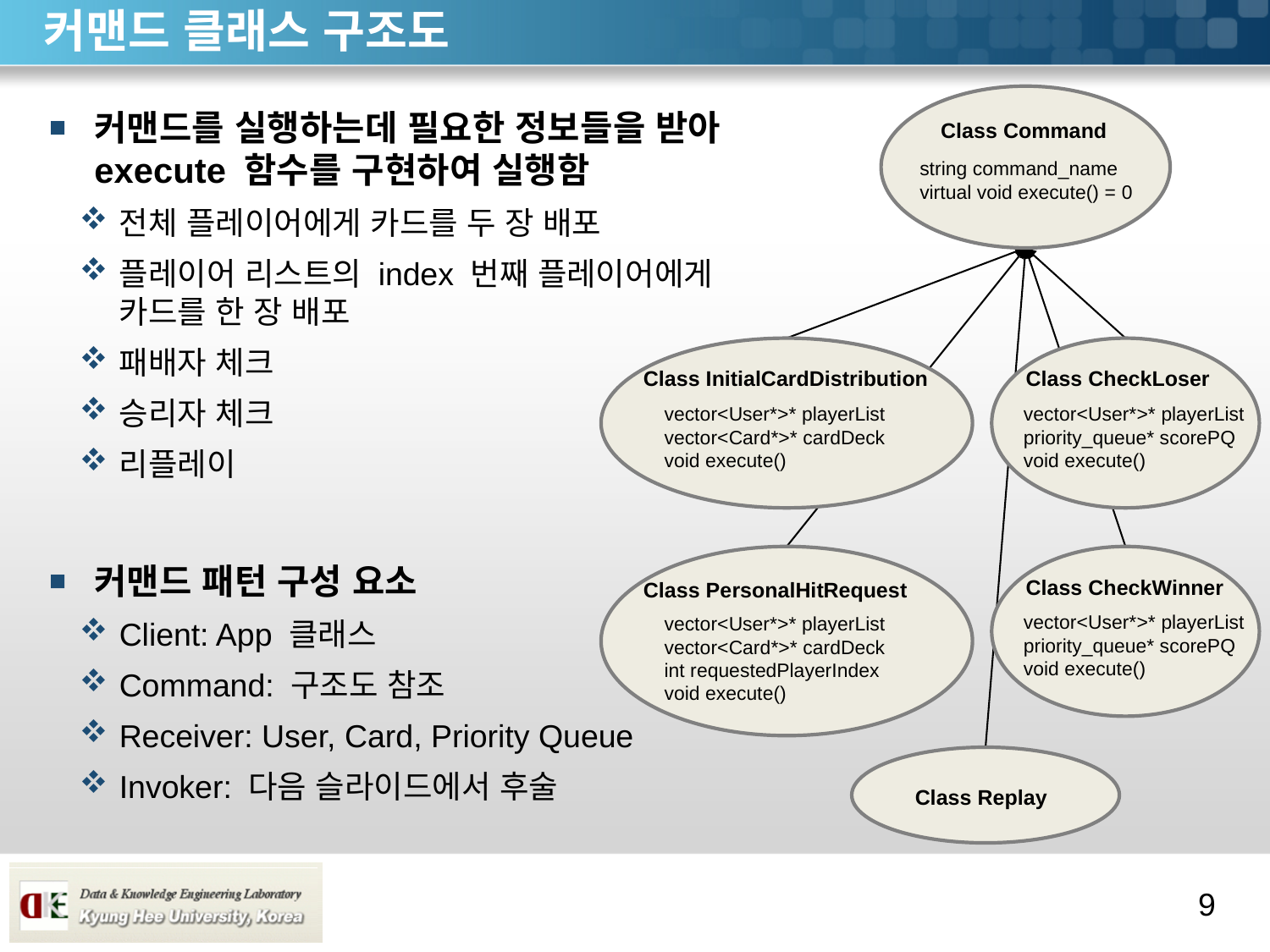

# 커맨드 클래스 구조도

Class Command
커맨드를 실행하는데 필요한 정보들을 받아
execute 함수를 구현하여 실행함
전체 플레이어에게 카드를 두 장 배포
플레이어 리스트의 index 번째 플레이어에게
카드를 한 장 배포
패배자 체크
승리자 체크
리플레이

커맨드 패턴 구성 요소
Client: App 클래스
Command: 구조도 참조
Receiver: User, Card, Priority Queue
Invoker: 다음 슬라이드에서 후술
string command_name
virtual void execute() = 0

Class InitialCardDistribution

Class CheckLoser
vector<User*>* playerList
vector<Card*>* cardDeck
void execute()

vector<User*>* playerList
priority_queue* scorePQ
void execute()

Class PersonalHitRequest

Class CheckWinner
vector<User*>* playerList
priority_queue* scorePQ
void execute()

vector<User*>* playerList
vector<Card*>* cardDeck
int requestedPlayerIndex
void execute()

Class Replay